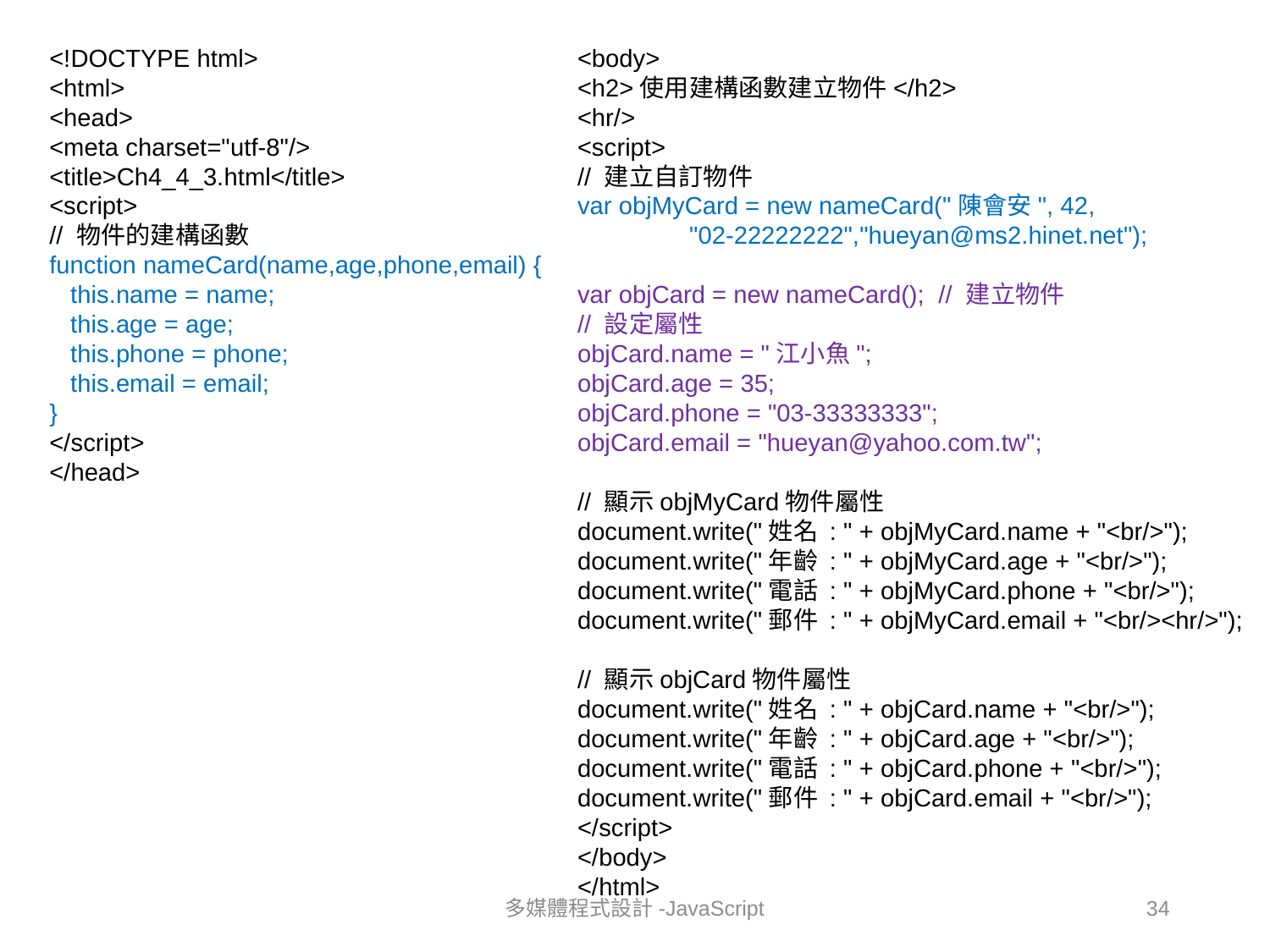

<!DOCTYPE html>
<html>
<head>
<meta charset="utf-8"/>
<title>Ch4_4_3.html</title>
<script>
// 物件的建構函數
function nameCard(name,age,phone,email) {
   this.name = name;
   this.age = age;
   this.phone = phone;
   this.email = email;
}
</script>
</head>

<body>
<h2>使用建構函數建立物件</h2>
<hr/>
<script>
// 建立自訂物件
var objMyCard = new nameCard("陳會安", 42,
                "02-22222222","hueyan@ms2.hinet.net");

var objCard = new nameCard();  // 建立物件
// 設定屬性
objCard.name = "江小魚";
objCard.age = 35;
objCard.phone = "03-33333333";
objCard.email = "hueyan@yahoo.com.tw";

// 顯示objMyCard物件屬性
document.write("姓名 : " + objMyCard.name + "<br/>");
document.write("年齡 : " + objMyCard.age + "<br/>");
document.write("電話 : " + objMyCard.phone + "<br/>");
document.write("郵件 : " + objMyCard.email + "<br/><hr/>");

// 顯示objCard物件屬性
document.write("姓名 : " + objCard.name + "<br/>");
document.write("年齡 : " + objCard.age + "<br/>");
document.write("電話 : " + objCard.phone + "<br/>");
document.write("郵件 : " + objCard.email + "<br/>");
</script>
</body>
</html>

多媒體程式設計-JavaScript
34